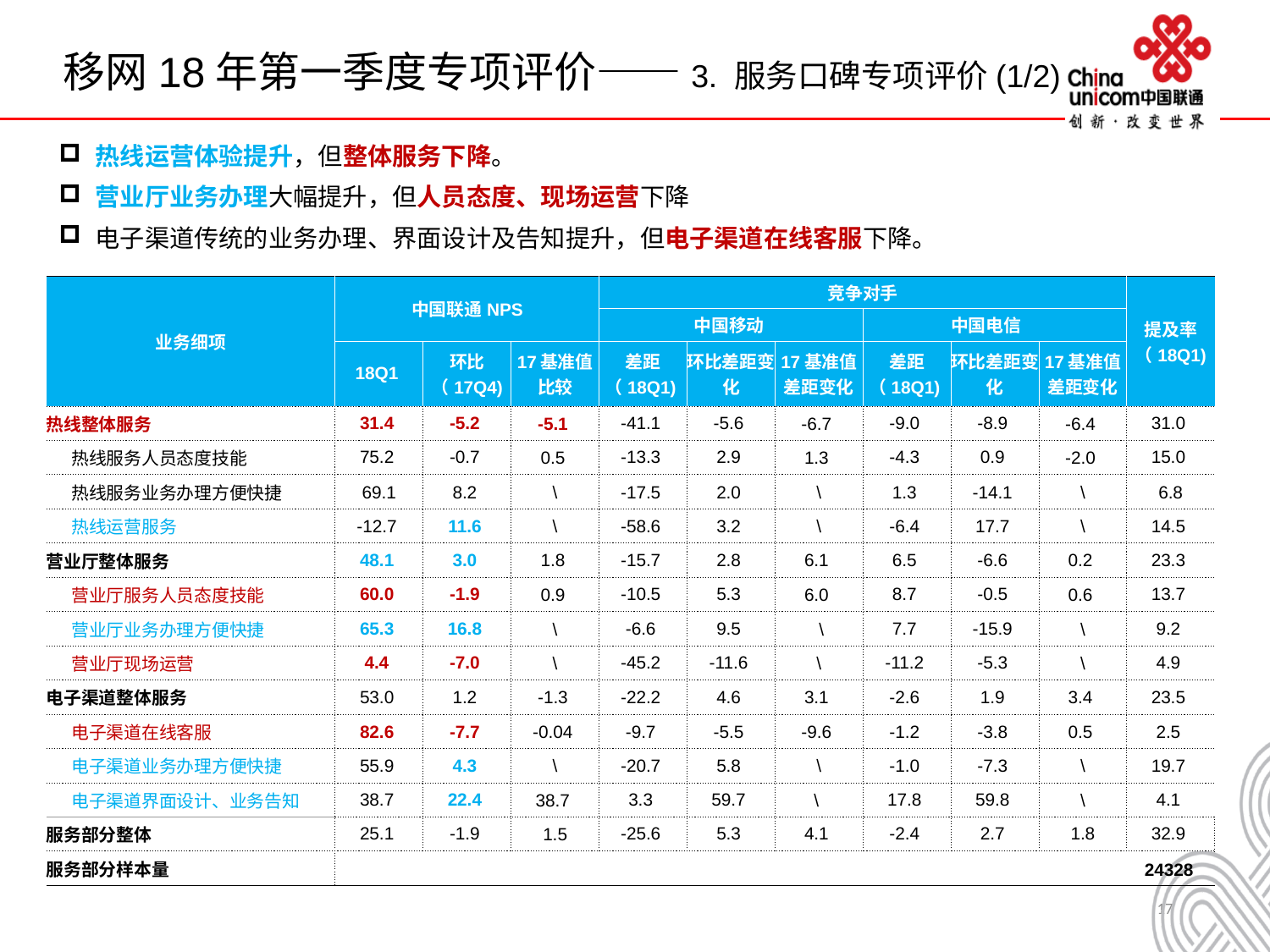

# 移网18年第一季度专项评价——3. 服务口碑专项评价(1/2)
 热线运营体验提升，但整体服务下降。
 营业厅业务办理大幅提升，但人员态度、现场运营下降
 电子渠道传统的业务办理、界面设计及告知提升，但电子渠道在线客服下降。
| 业务细项 | 中国联通NPS |  |  | 竞争对手 |  |  |  |  |  | 提及率（18Q1) |
| --- | --- | --- | --- | --- | --- | --- | --- | --- | --- | --- |
|  |  |  |  | 中国移动 |  |  | 中国电信 |  |  |  |
|  | 18Q1 | 环比 （17Q4) | 17基准值比较 | 差距（18Q1) | 环比差距变化 | 17基准值差距变化 | 差距（18Q1) | 环比差距变化 | 17基准值差距变化 |  |
| 热线整体服务 | 31.4 | -5.2 | -5.1 | -41.1 | -5.6 | -6.7 | -9.0 | -8.9 | -6.4 | 31.0 |
| 热线服务人员态度技能 | 75.2 | -0.7 | 0.5 | -13.3 | 2.9 | 1.3 | -4.3 | 0.9 | -2.0 | 15.0 |
| 热线服务业务办理方便快捷 | 69.1 | 8.2 | \ | -17.5 | 2.0 | \ | 1.3 | -14.1 | \ | 6.8 |
| 热线运营服务 | -12.7 | 11.6 | \ | -58.6 | 3.2 | \ | -6.4 | 17.7 | \ | 14.5 |
| 营业厅整体服务 | 48.1 | 3.0 | 1.8 | -15.7 | 2.8 | 6.1 | 6.5 | -6.6 | 0.2 | 23.3 |
| 营业厅服务人员态度技能 | 60.0 | -1.9 | 0.9 | -10.5 | 5.3 | 6.0 | 8.7 | -0.5 | 0.6 | 13.7 |
| 营业厅业务办理方便快捷 | 65.3 | 16.8 | \ | -6.6 | 9.5 | \ | 7.7 | -15.9 | \ | 9.2 |
| 营业厅现场运营 | 4.4 | -7.0 | \ | -45.2 | -11.6 | \ | -11.2 | -5.3 | \ | 4.9 |
| 电子渠道整体服务 | 53.0 | 1.2 | -1.3 | -22.2 | 4.6 | 3.1 | -2.6 | 1.9 | 3.4 | 23.5 |
| 电子渠道在线客服 | 82.6 | -7.7 | -0.04 | -9.7 | -5.5 | -9.6 | -1.2 | -3.8 | 0.5 | 2.5 |
| 电子渠道业务办理方便快捷 | 55.9 | 4.3 | \ | -20.7 | 5.8 | \ | -1.0 | -7.3 | \ | 19.7 |
| 电子渠道界面设计、业务告知 | 38.7 | 22.4 | 38.7 | 3.3 | 59.7 | \ | 17.8 | 59.8 | \ | 4.1 |
| 服务部分整体 | 25.1 | -1.9 | 1.5 | -25.6 | 5.3 | 4.1 | -2.4 | 2.7 | 1.8 | 32.9 |
| 服务部分样本量 | 24328 |  |  |  |  |  |  |  |  |  |